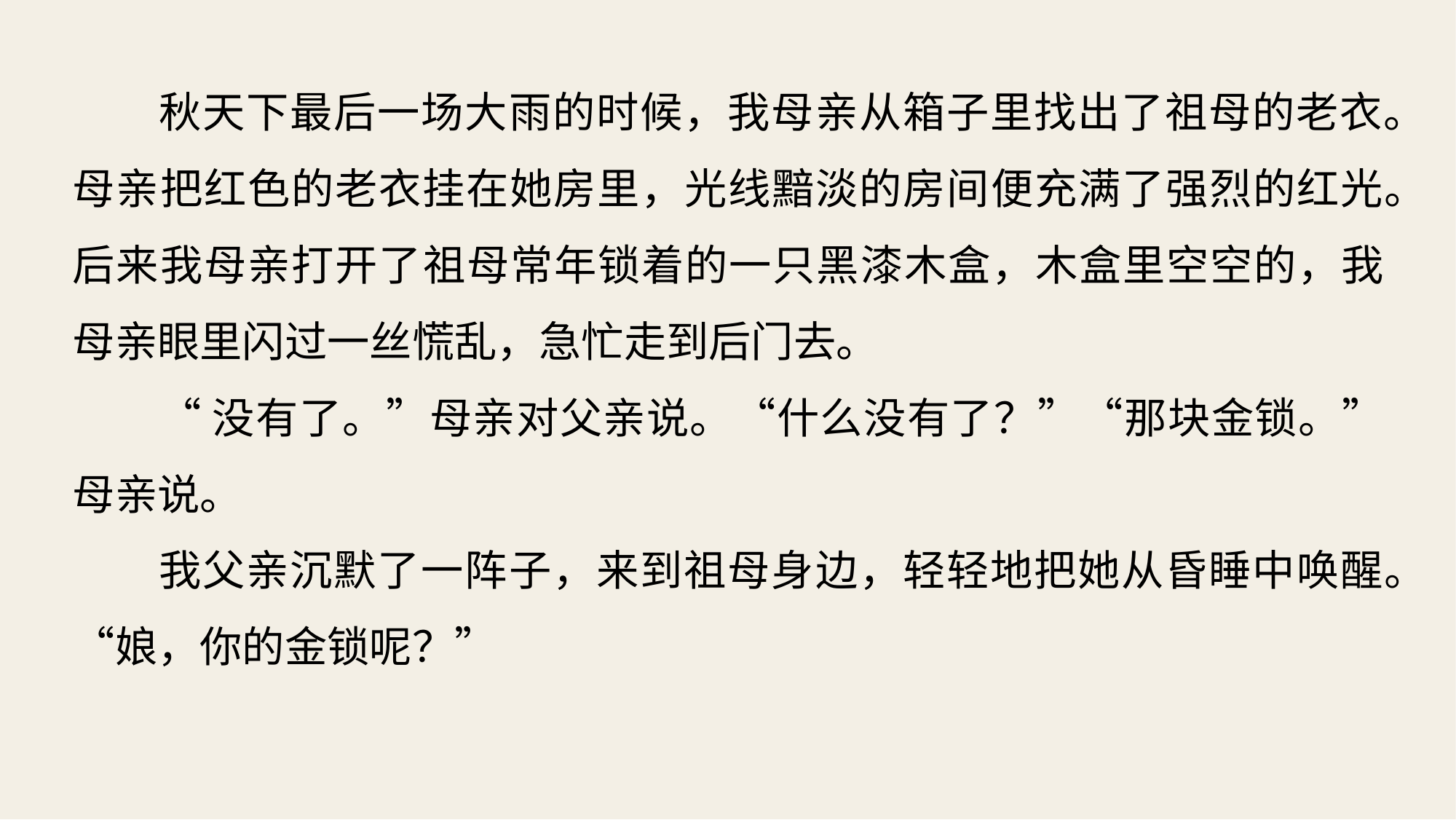

秋天下最后一场大雨的时候，我母亲从箱子里找出了祖母的老衣。母亲把红色的老衣挂在她房里，光线黯淡的房间便充满了强烈的红光。后来我母亲打开了祖母常年锁着的一只黑漆木盒，木盒里空空的，我母亲眼里闪过一丝慌乱，急忙走到后门去。
“没有了。”母亲对父亲说。“什么没有了？”“那块金锁。”母亲说。
我父亲沉默了一阵子，来到祖母身边，轻轻地把她从昏睡中唤醒。“娘，你的金锁呢？”